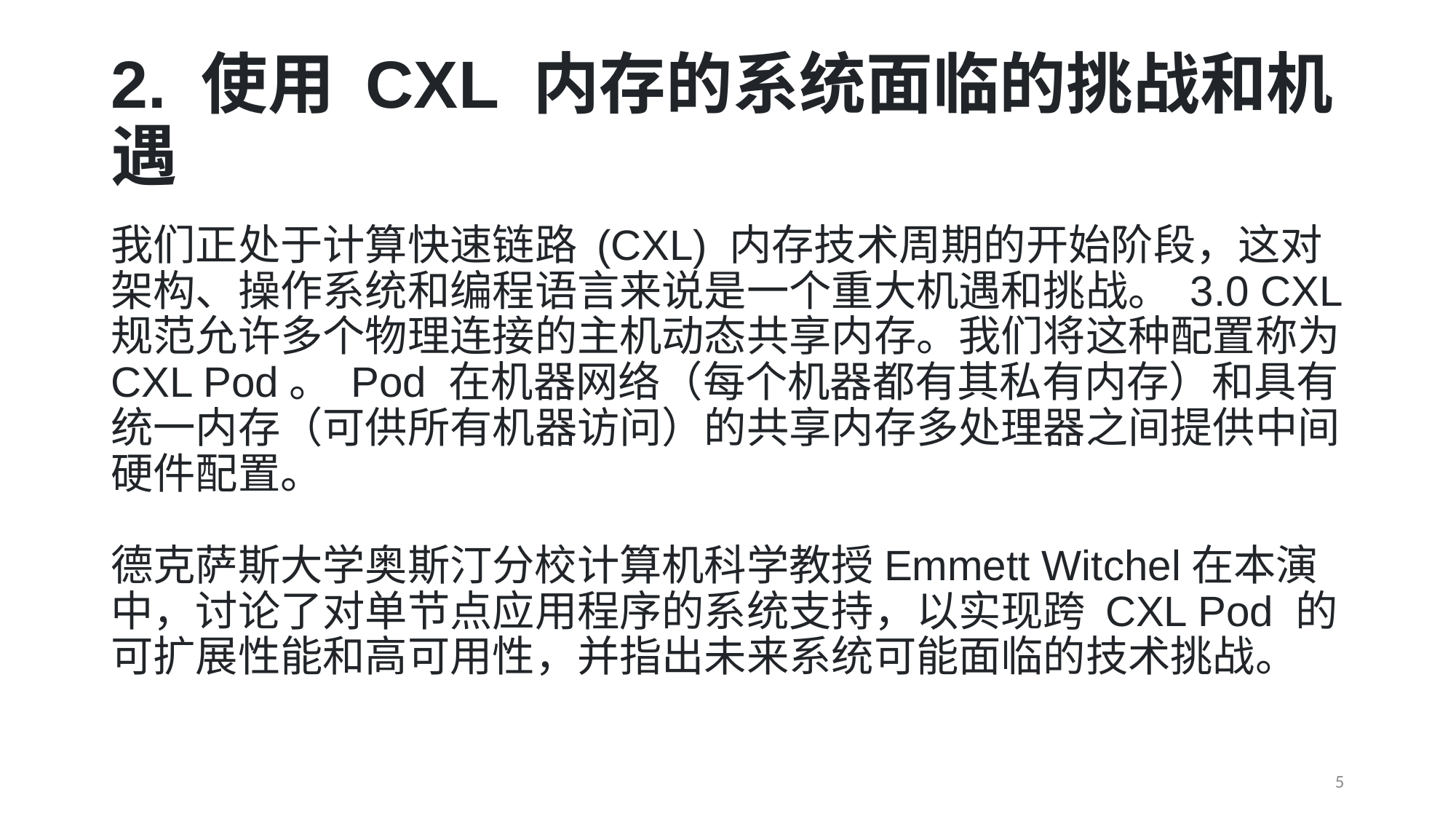

# 2. 使用 CXL 内存的系统面临的挑战和机遇
我们正处于计算快速链路 (CXL) 内存技术周期的开始阶段，这对架构、操作系统和编程语言来说是一个重大机遇和挑战。 3.0 CXL 规范允许多个物理连接的主机动态共享内存。我们将这种配置称为 CXL Pod。 Pod 在机器网络（每个机器都有其私有内存）和具有统一内存（可供所有机器访问）的共享内存多处理器之间提供中间硬件配置。
德克萨斯大学奥斯汀分校计算机科学教授Emmett Witchel在本演中，讨论了对单节点应用程序的系统支持，以实现跨 CXL Pod 的可扩展性能和高可用性，并指出未来系统可能面临的技术挑战。
5